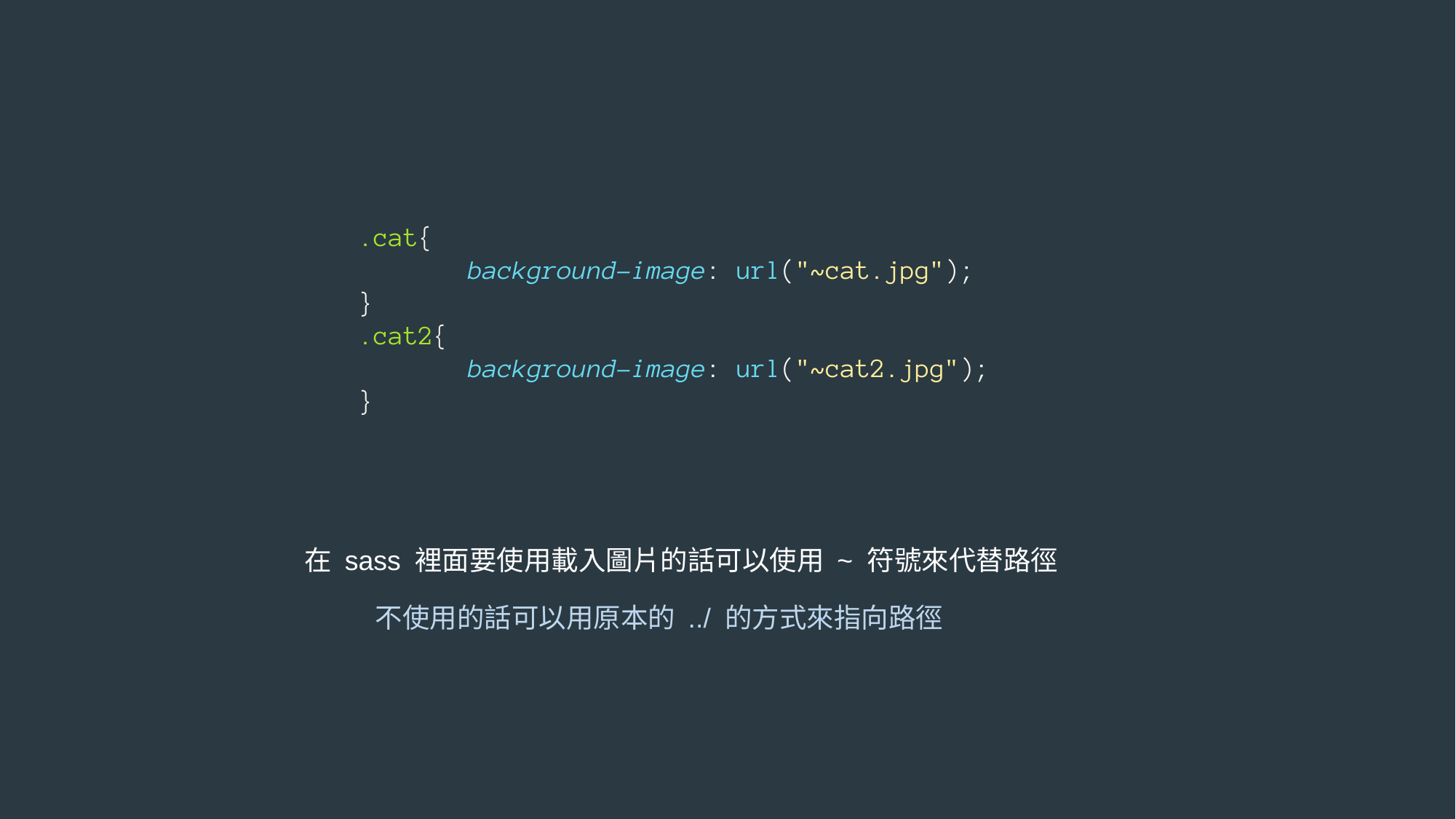

.cat{
	background-image: url("~cat.jpg");
}
.cat2{
	background-image: url("~cat2.jpg");
}
在 sass 裡面要使用載入圖片的話可以使用 ~ 符號來代替路徑
不使用的話可以用原本的 ../ 的方式來指向路徑